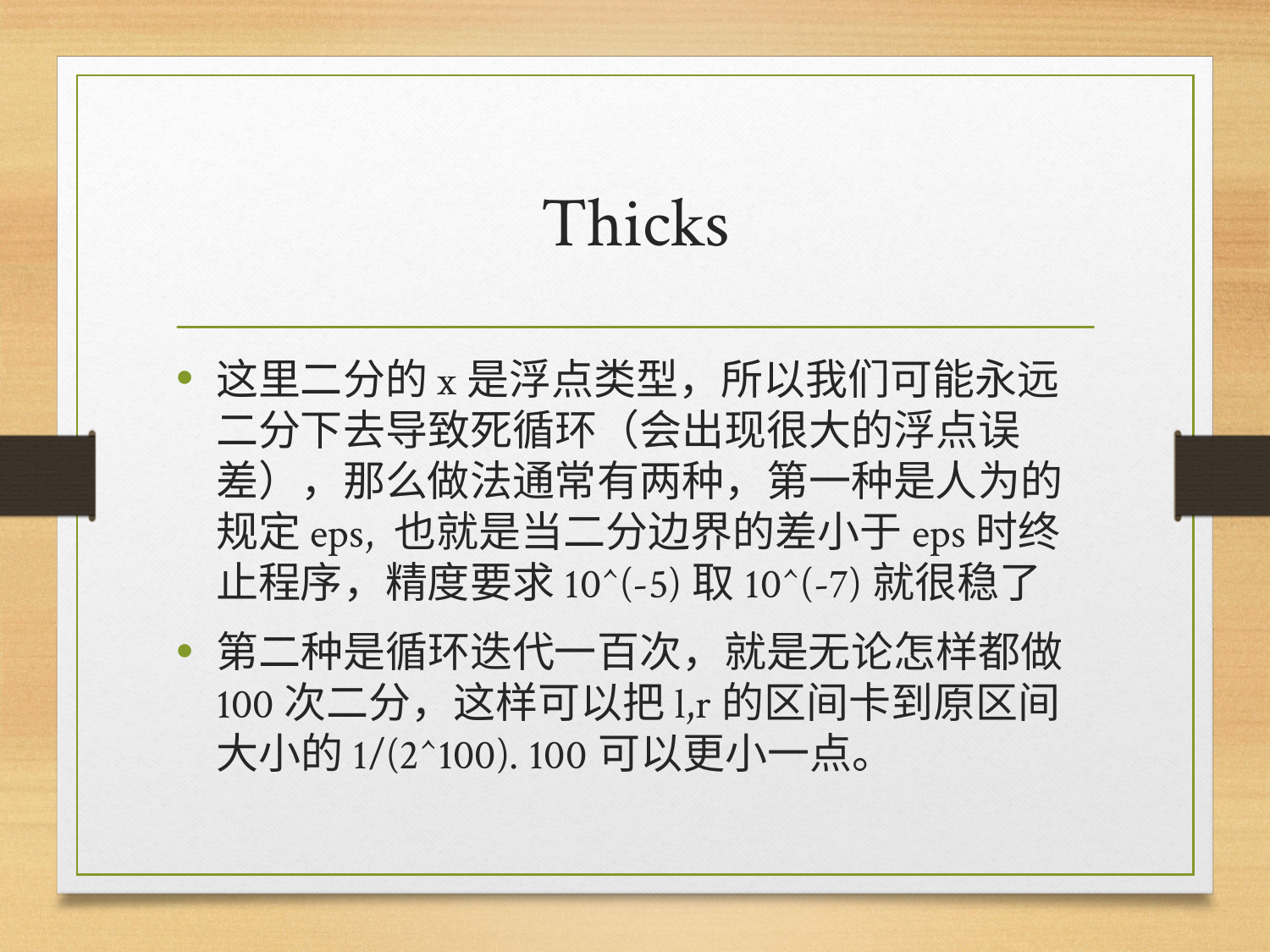

# Thicks
这里二分的x是浮点类型，所以我们可能永远二分下去导致死循环（会出现很大的浮点误差），那么做法通常有两种，第一种是人为的规定eps, 也就是当二分边界的差小于eps时终止程序，精度要求10^(-5)取10^(-7)就很稳了
第二种是循环迭代一百次，就是无论怎样都做100次二分，这样可以把l,r的区间卡到原区间大小的1/(2^100). 100可以更小一点。